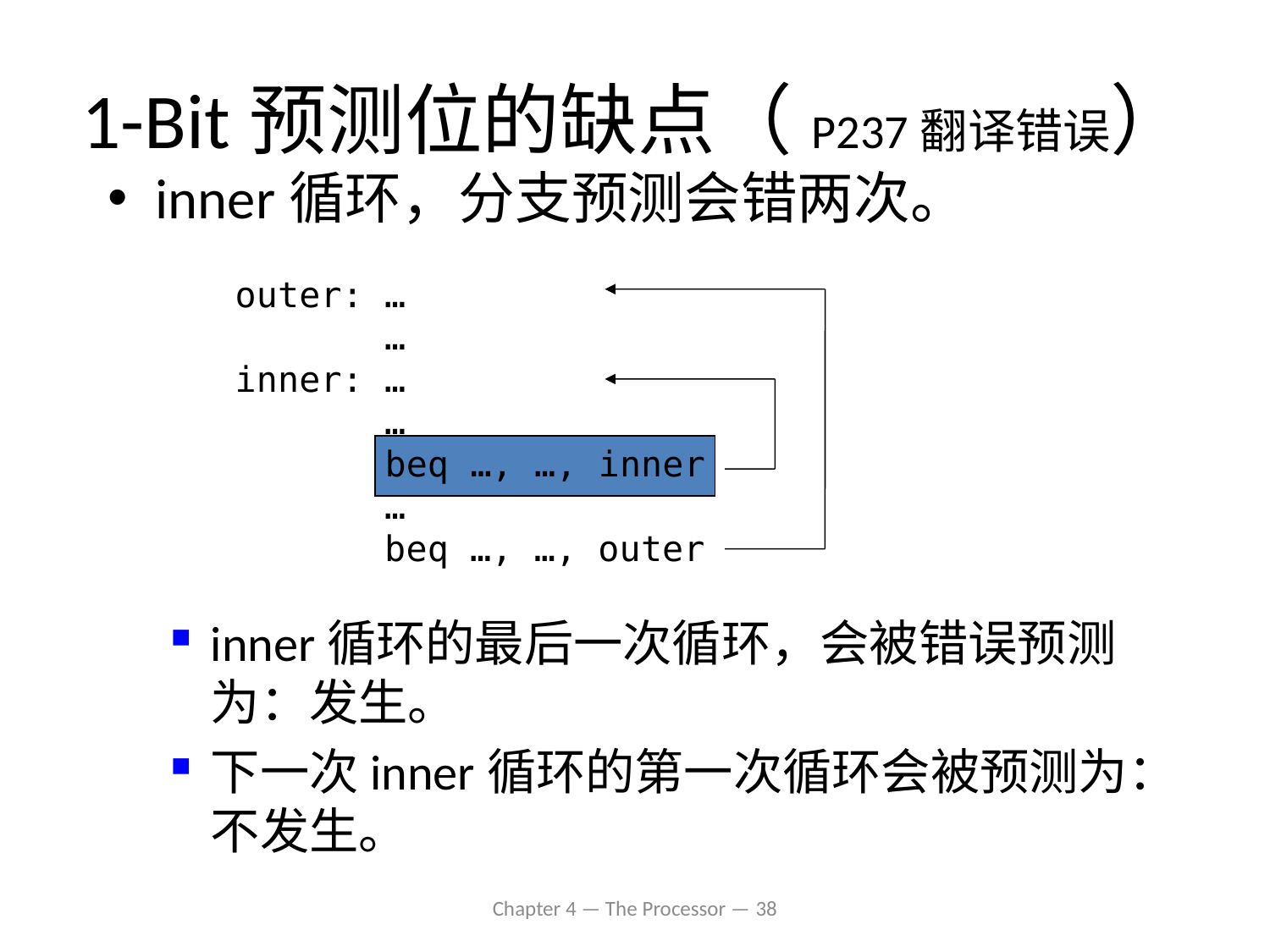

# 1-Bit预测位的缺点（P237翻译错误）
inner循环，分支预测会错两次。
outer: …
       …
inner: …
       …
       beq …, …, inner
       …
       beq …, …, outer

inner循环的最后一次循环，会被错误预测为：发生。
下一次inner循环的第一次循环会被预测为：不发生。
Chapter 4 — The Processor — 38